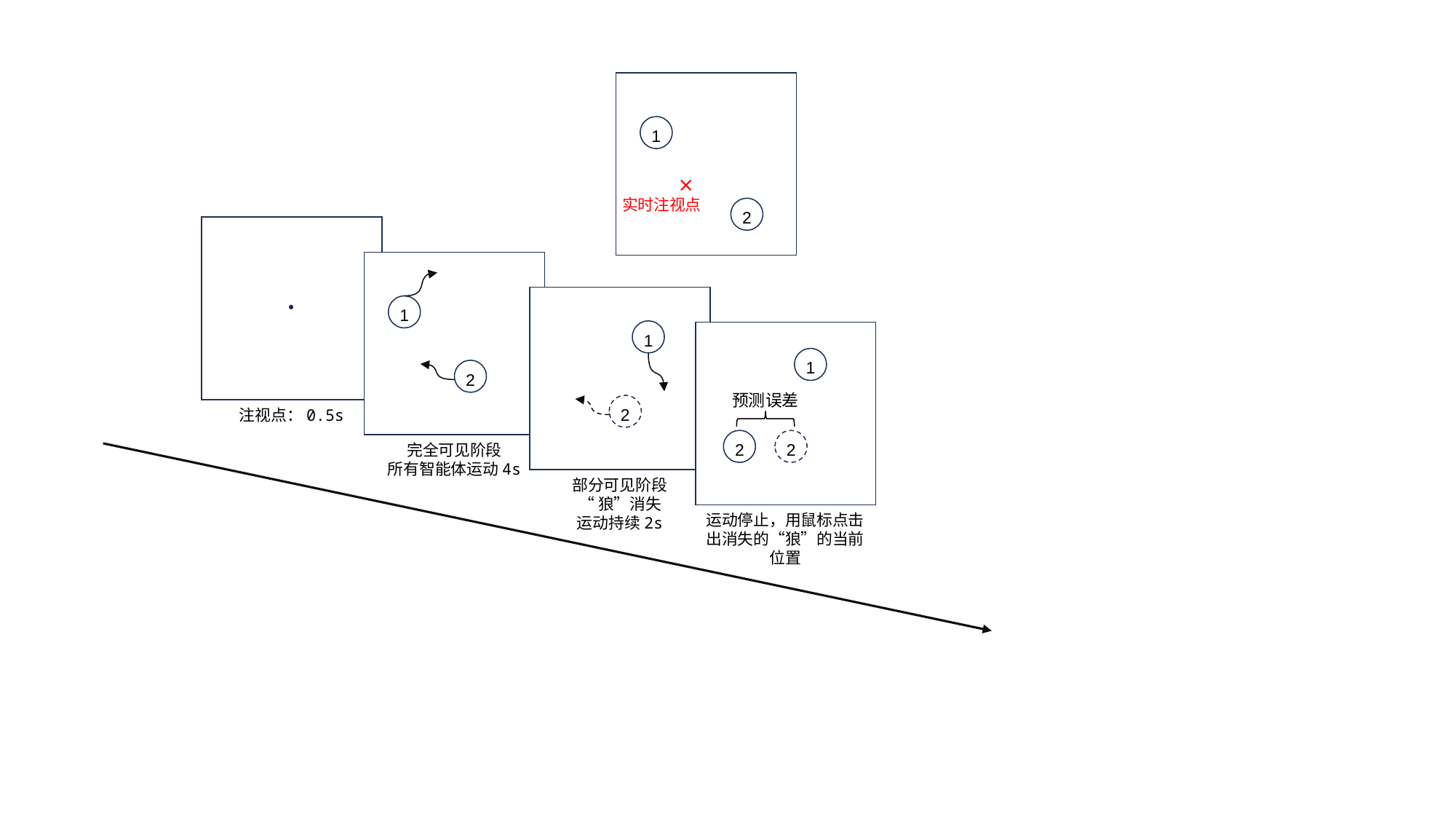

1
1

1
2
实时注视点

注视点：0.5s

1
1
1
2
完全可见阶段
所有智能体运动4s

1
1
1
2
部分可见阶段
“狼”消失
运动持续2s

1
1
预测误差

1
2
1
2

运动停止，用鼠标点击出消失的“狼”的当前位置